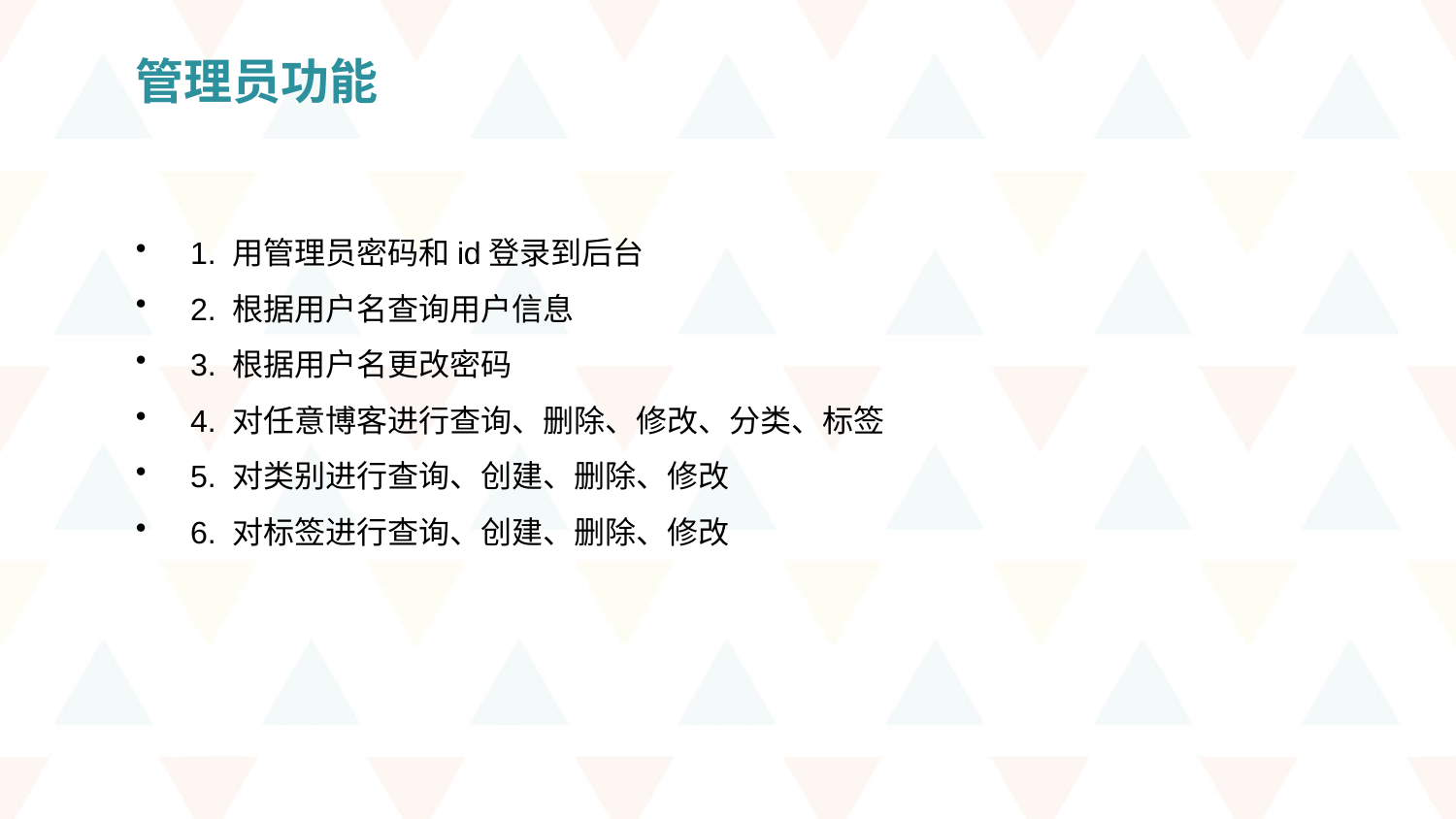

管理员功能
1. 用管理员密码和id登录到后台
2. 根据用户名查询用户信息
3. 根据用户名更改密码
4. 对任意博客进行查询、删除、修改、分类、标签
5. 对类别进行查询、创建、删除、修改
6. 对标签进行查询、创建、删除、修改